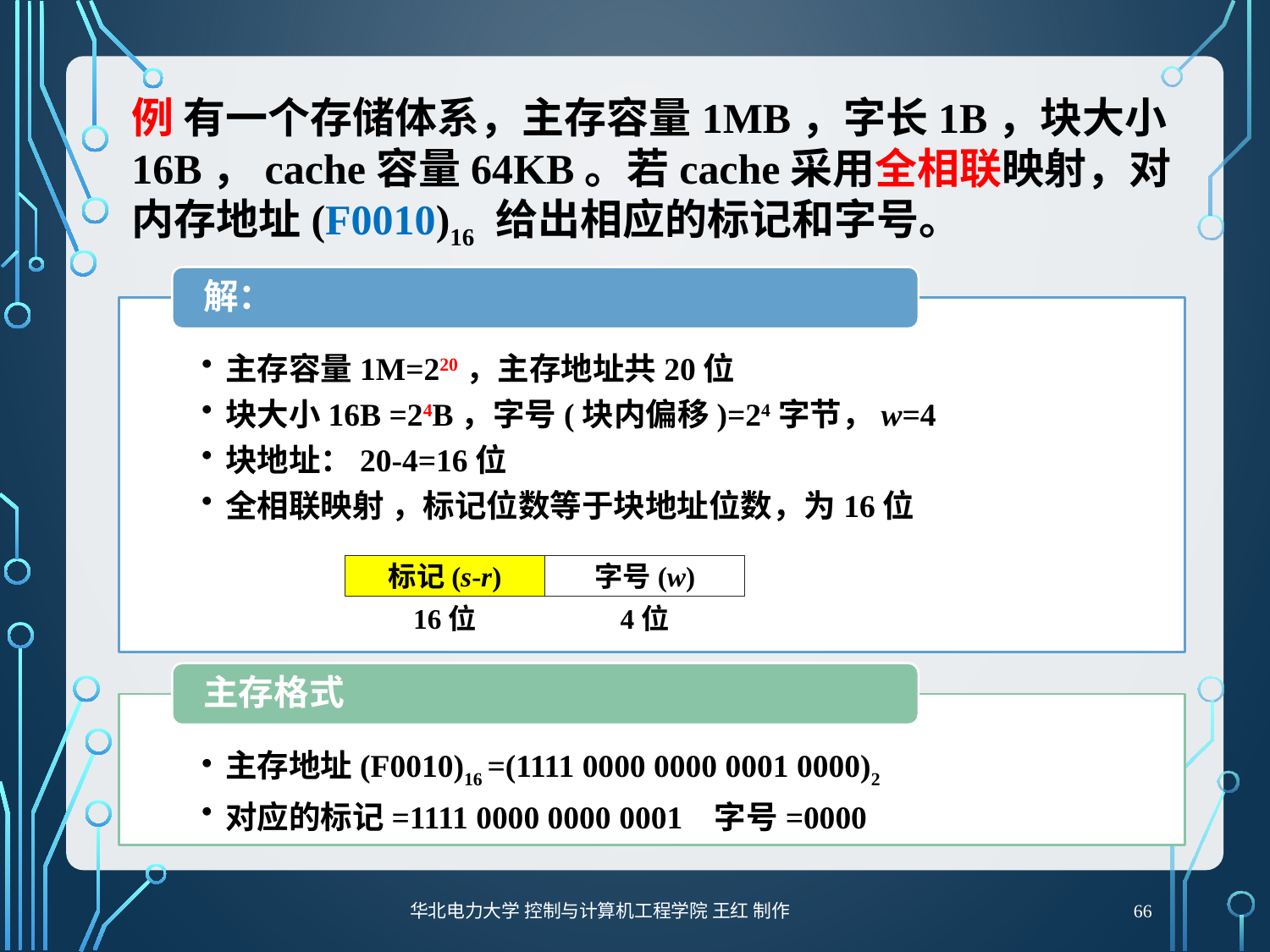

# 例 有一个存储体系，主存容量1MB，字长1B，块大小16B，cache容量64KB。若cache采用全相联映射，对内存地址(F0010)16 给出相应的标记和字号。
解：
主存容量1M=220，主存地址共20位
块大小16B =24B，字号(块内偏移)=24字节，w=4
块地址：20-4=16位
全相联映射 ，标记位数等于块地址位数，为16位
标记(s-r)
字号(w)
16位
4位
主存格式
主存地址(F0010)16 =(1111 0000 0000 0001 0000)2
对应的标记=1111 0000 0000 0001   字号=0000
66
华北电力大学 控制与计算机工程学院 王红 制作